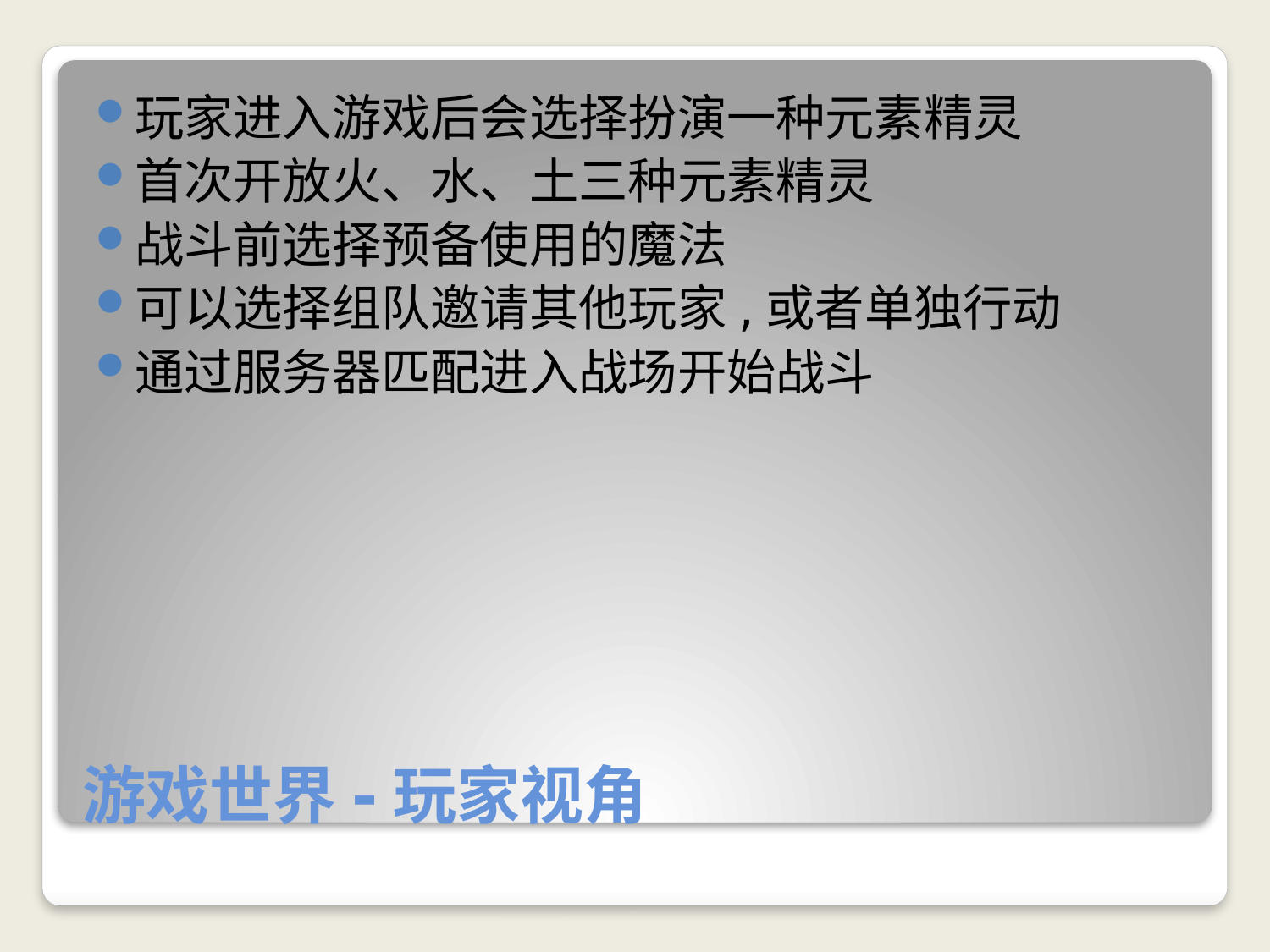

玩家进入游戏后会选择扮演一种元素精灵
首次开放火、水、土三种元素精灵
战斗前选择预备使用的魔法
可以选择组队邀请其他玩家,或者单独行动
通过服务器匹配进入战场开始战斗
# 游戏世界-玩家视角